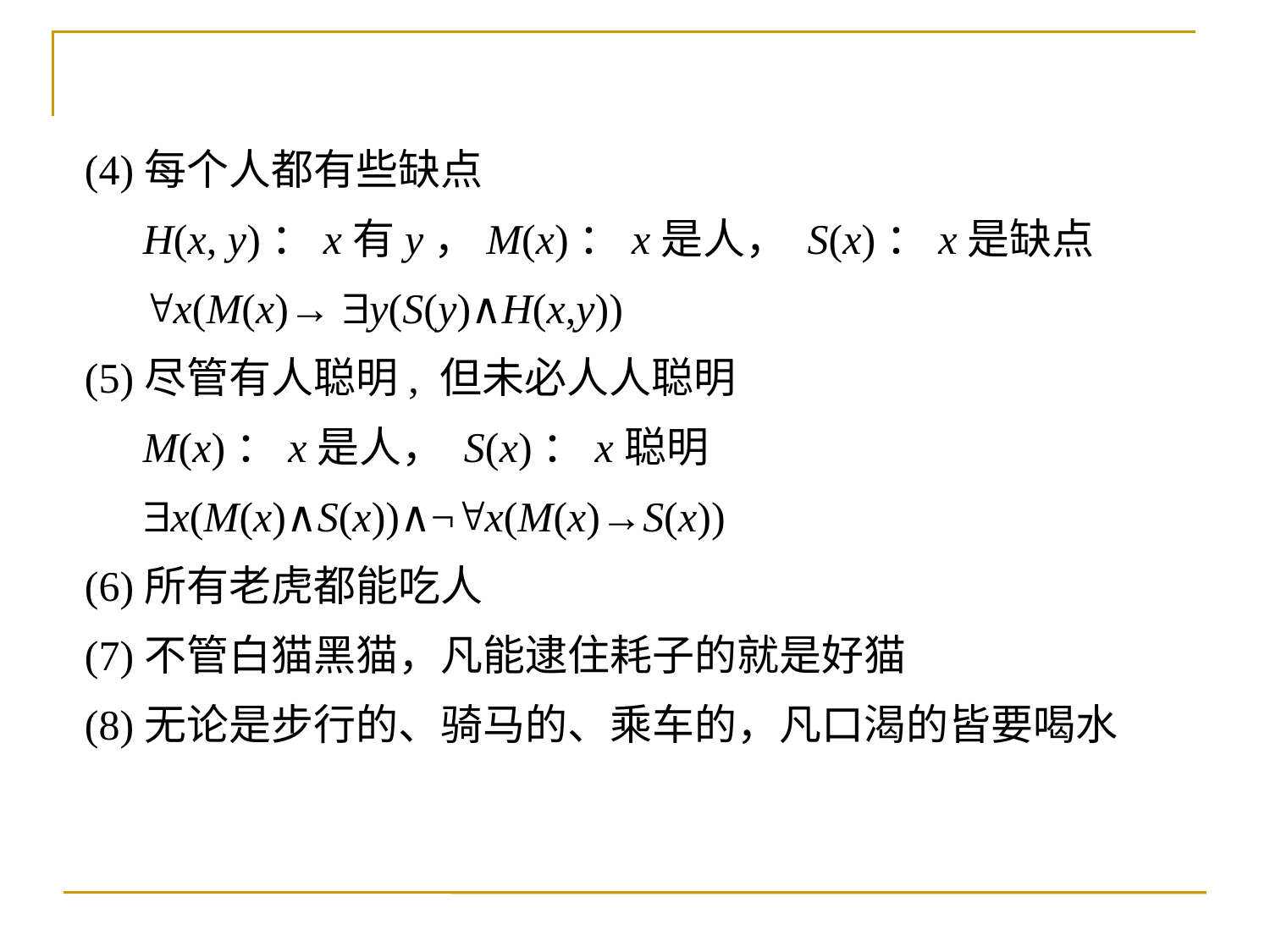

(4)每个人都有些缺点
	 H(x, y)：x有y，M(x)：x是人， S(x)：x是缺点
	 ∀x(M(x)→ ∃y(S(y)∧H(x,y))
(5)尽管有人聪明, 但未必人人聪明
	 M(x)：x是人， S(x)：x聪明
	 ∃x(M(x)∧S(x))∧¬∀x(M(x)→S(x))
(6)所有老虎都能吃人
(7)不管白猫黑猫，凡能逮住耗子的就是好猫
(8)无论是步行的、骑马的、乘车的，凡口渴的皆要喝水